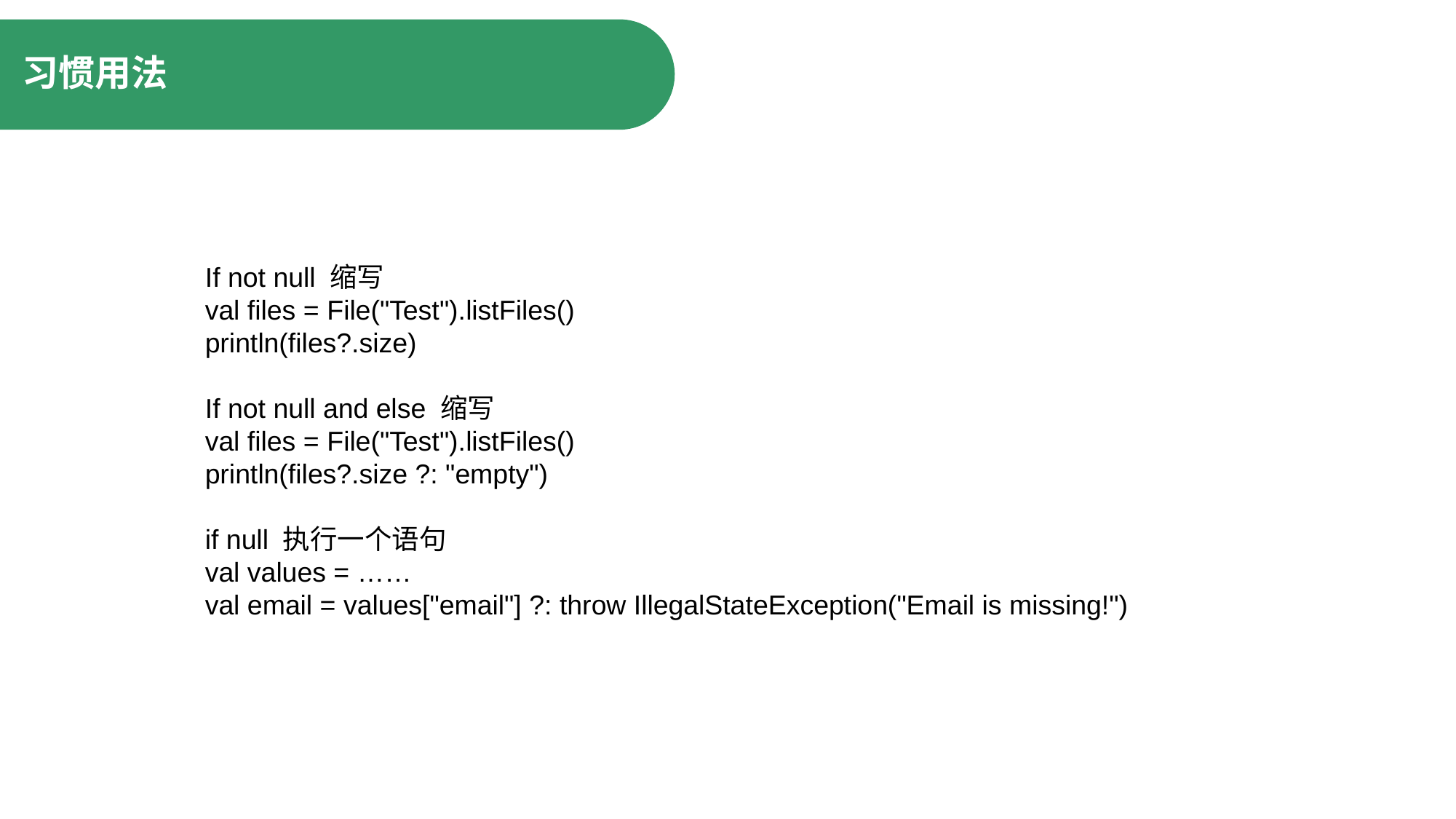

习惯用法
If not null 缩写
val files = File("Test").listFiles()
println(files?.size)

If not null and else 缩写
val files = File("Test").listFiles()
println(files?.size ?: "empty")

if null 执行一个语句
val values = ……
val email = values["email"] ?: throw IllegalStateException("Email is missing!")